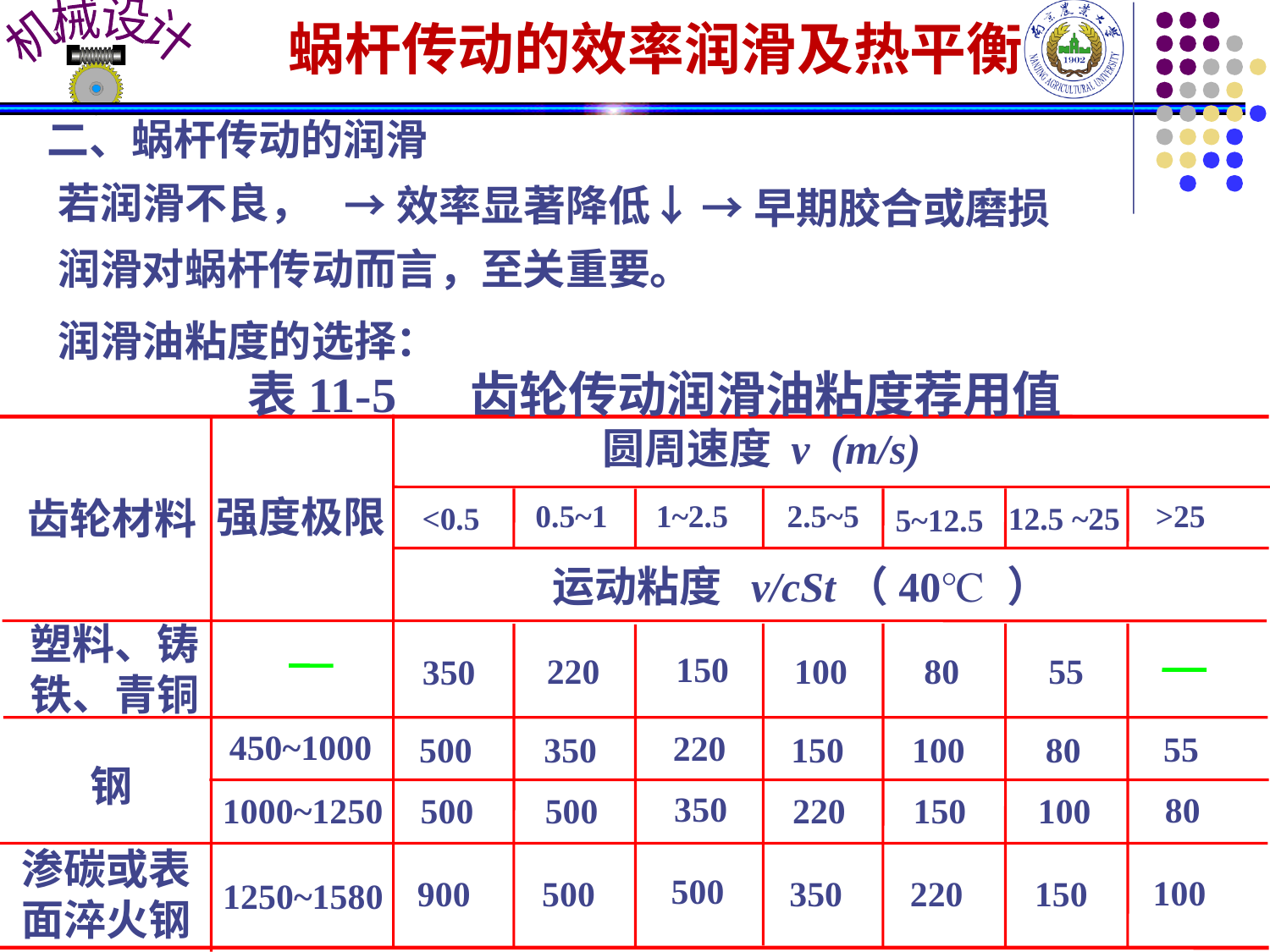

蜗杆传动的效率润滑及热平衡
二、蜗杆传动的润滑
→效率显著降低↓
→早期胶合或磨损
若润滑不良，
润滑对蜗杆传动而言，至关重要。
润滑油粘度的选择：
表11-5     齿轮传动润滑油粘度荐用值

圆周速度 v  (m/s)

强度极限
齿轮材料
0.5~1
1~2.5
2.5~5
>25
<0.5
12.5 ~25
5~12.5

运动粘度  v/cSt（40℃ ）
塑料、铸
铁、青铜

150
220
100
80
55
350

450~1000
220
55
350
150
100
80
500
钢

350
80
1000~1250
500
220
150
100
500
渗碳或表
面淬火钢

500
100
500
350
220
150
900
1250~1580